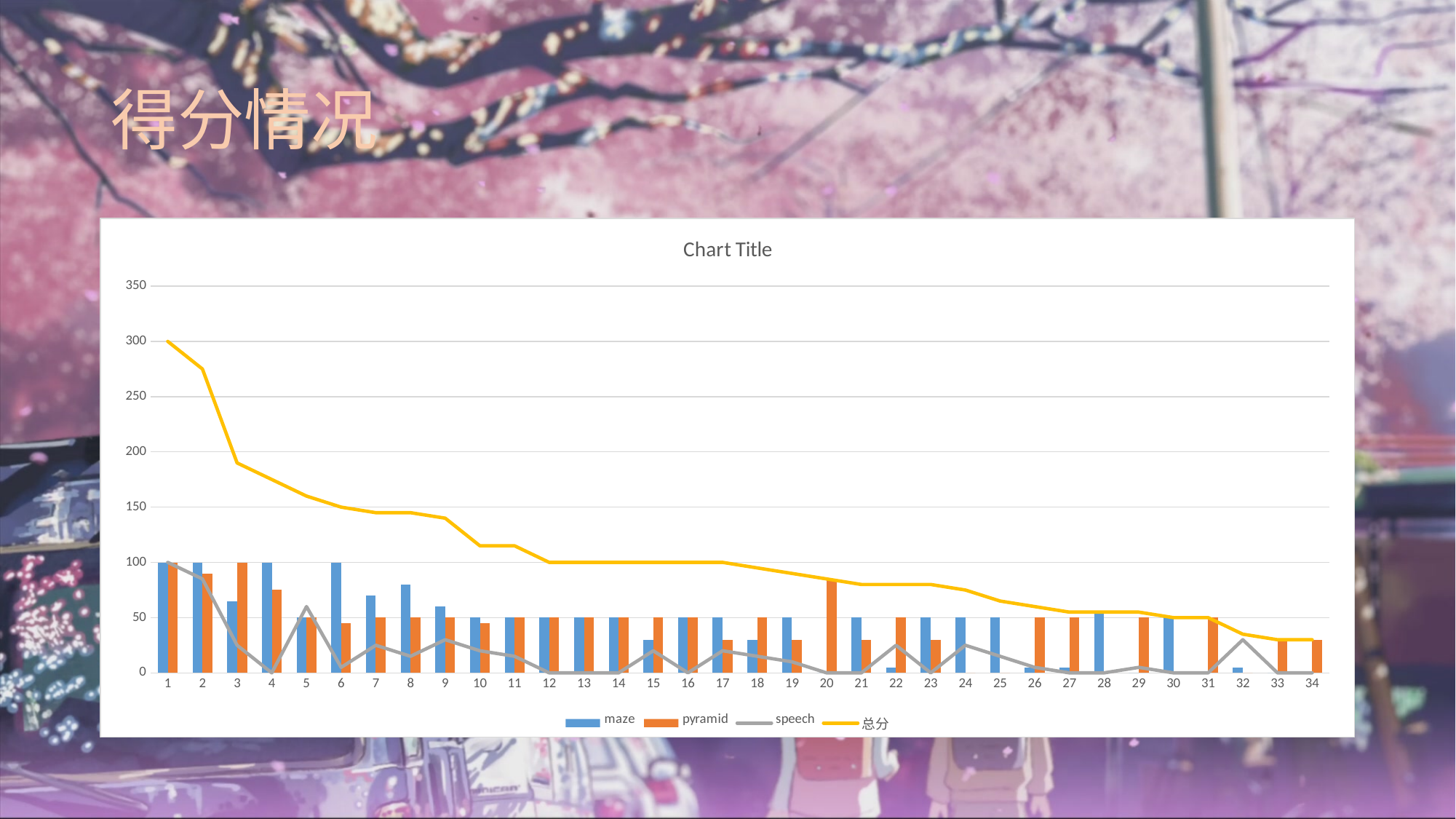

# 得分情况

### Chart:

| Category | maze | pyramid | speech | 总分 |
|---|---|---|---|---|